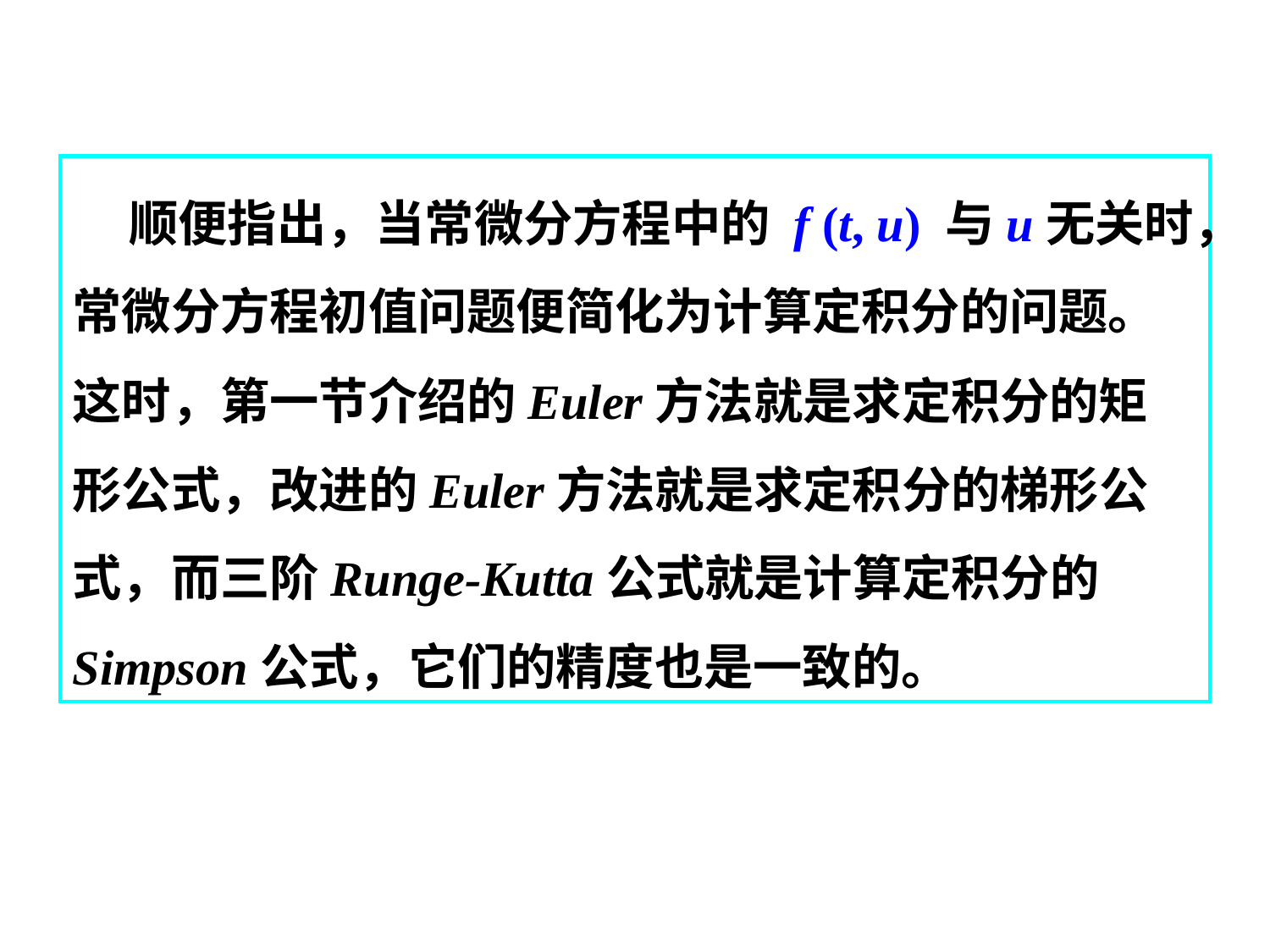

顺便指出，当常微分方程中的 f (t, u) 与u无关时，常微分方程初值问题便简化为计算定积分的问题。这时，第一节介绍的Euler方法就是求定积分的矩形公式，改进的Euler方法就是求定积分的梯形公式，而三阶Runge-Kutta公式就是计算定积分的Simpson公式，它们的精度也是一致的。